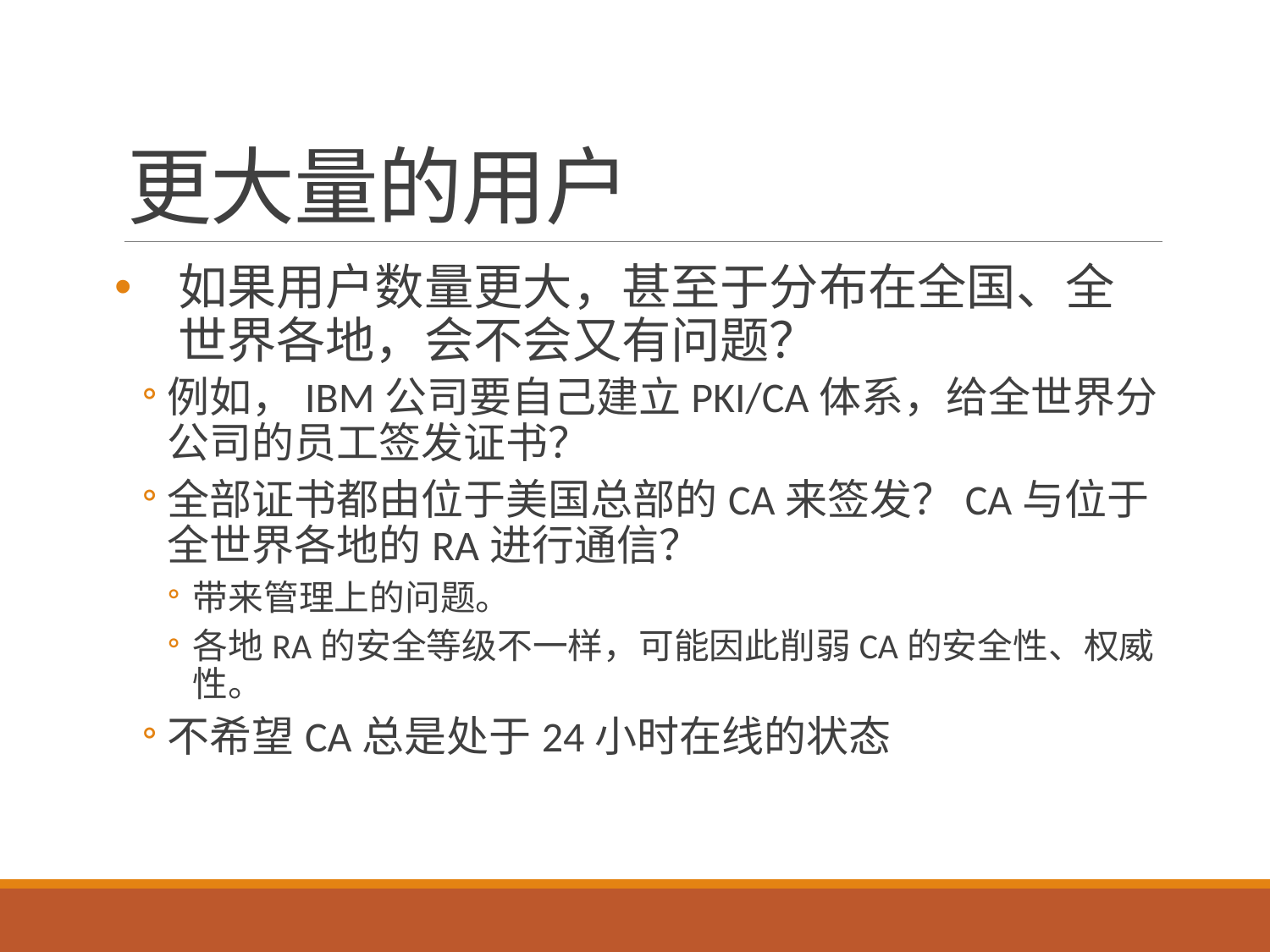

# 更大量的用户
如果用户数量更大，甚至于分布在全国、全世界各地，会不会又有问题？
例如，IBM公司要自己建立PKI/CA体系，给全世界分公司的员工签发证书？
全部证书都由位于美国总部的CA来签发？CA与位于全世界各地的RA进行通信？
带来管理上的问题。
各地RA的安全等级不一样，可能因此削弱CA的安全性、权威性。
不希望CA总是处于24小时在线的状态
33